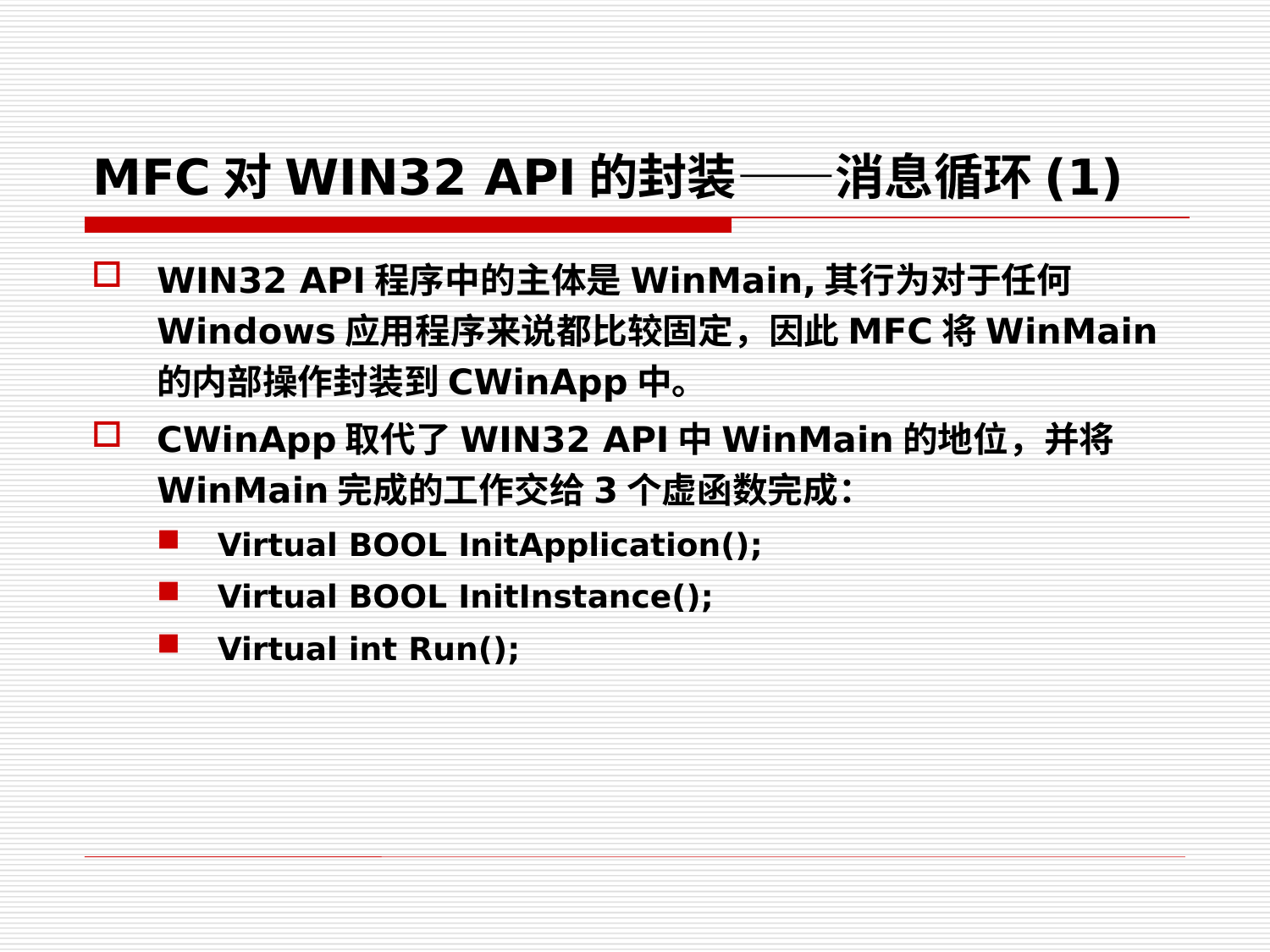

# MFC对WIN32 API的封装——消息循环(1)
WIN32 API程序中的主体是WinMain,其行为对于任何Windows应用程序来说都比较固定，因此MFC将WinMain的内部操作封装到CWinApp中。
CWinApp取代了WIN32 API中WinMain的地位，并将WinMain完成的工作交给3个虚函数完成：
Virtual BOOL InitApplication();
Virtual BOOL InitInstance();
Virtual int Run();